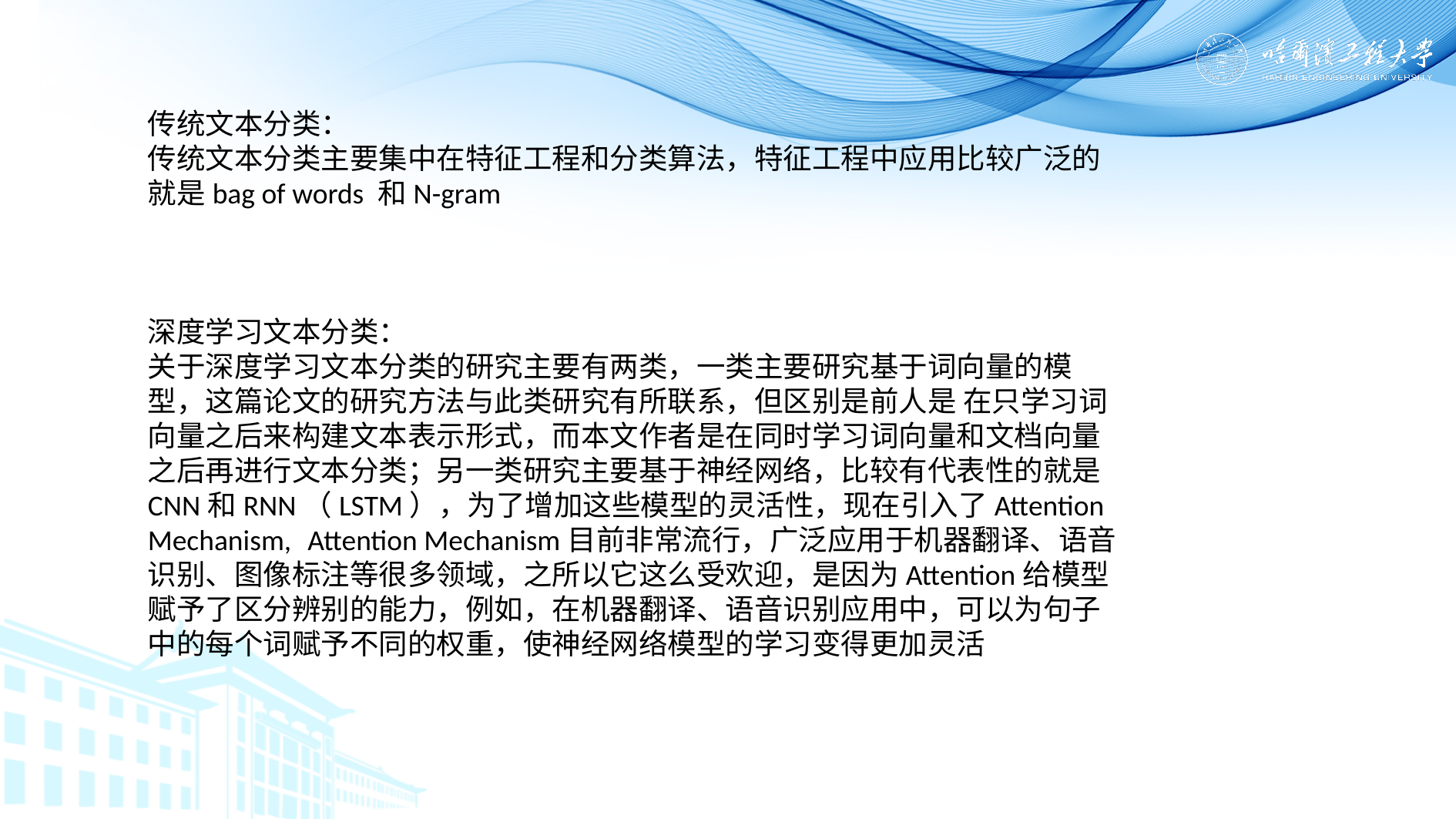

传统文本分类：
传统文本分类主要集中在特征工程和分类算法，特征工程中应用比较广泛的就是bag of words 和N-gram

深度学习文本分类：
关于深度学习文本分类的研究主要有两类，一类主要研究基于词向量的模型，这篇论文的研究方法与此类研究有所联系，但区别是前人是 在只学习词向量之后来构建文本表示形式，而本文作者是在同时学习词向量和文档向量之后再进行文本分类；另一类研究主要基于神经网络，比较有代表性的就是CNN和RNN（LSTM），为了增加这些模型的灵活性，现在引入了Attention Mechanism,  Attention Mechanism目前非常流行，广泛应用于机器翻译、语音识别、图像标注等很多领域，之所以它这么受欢迎，是因为Attention给模型赋予了区分辨别的能力，例如，在机器翻译、语音识别应用中，可以为句子中的每个词赋予不同的权重，使神经网络模型的学习变得更加灵活